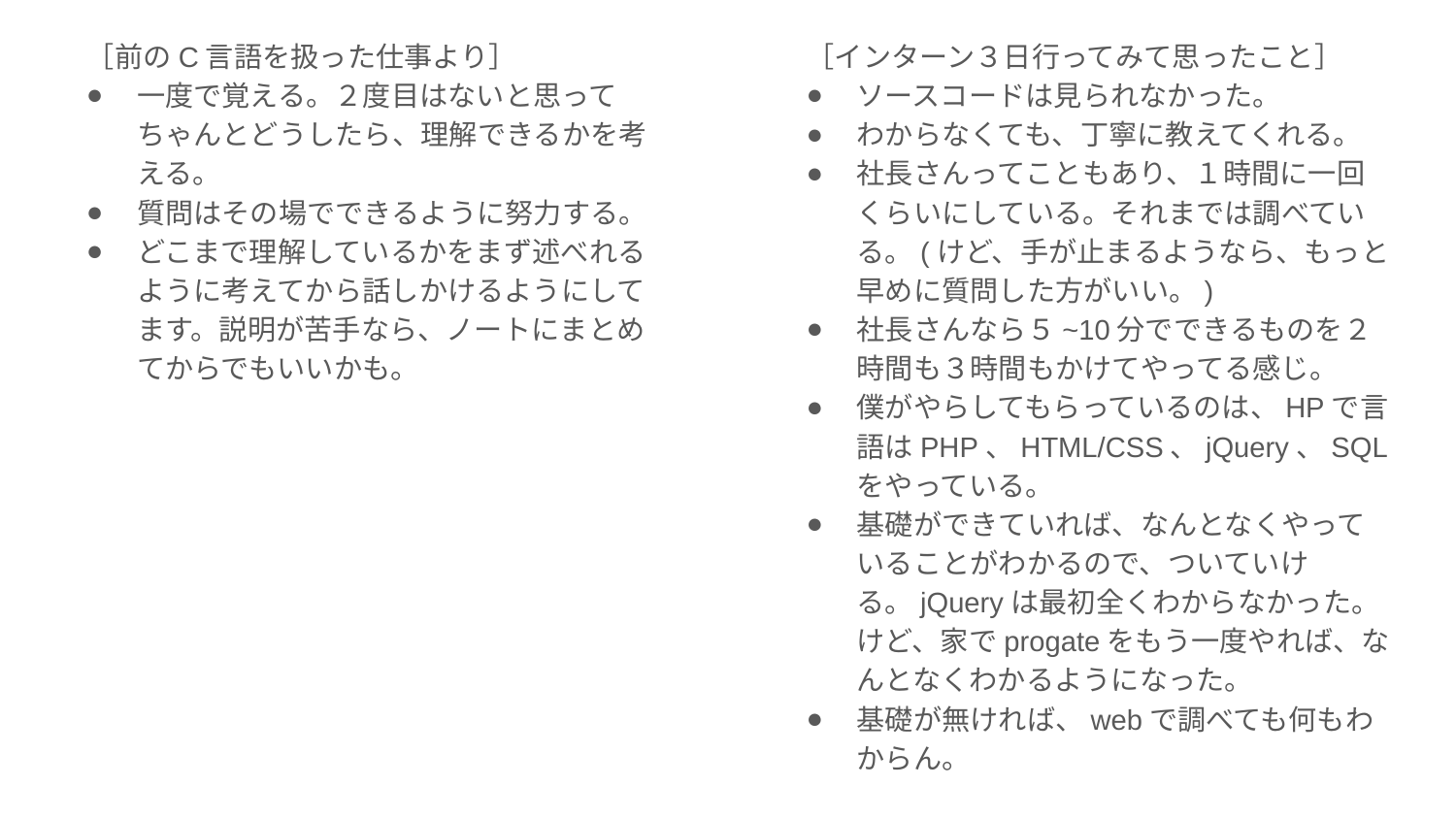

［インターン３日行ってみて思ったこと］
ソースコードは見られなかった。
わからなくても、丁寧に教えてくれる。
社長さんってこともあり、１時間に一回くらいにしている。それまでは調べている。(けど、手が止まるようなら、もっと早めに質問した方がいい。)
社長さんなら５~10分でできるものを２時間も３時間もかけてやってる感じ。
僕がやらしてもらっているのは、HPで言語はPHP、HTML/CSS、jQuery、SQLをやっている。
基礎ができていれば、なんとなくやっていることがわかるので、ついていける。jQueryは最初全くわからなかった。けど、家でprogateをもう一度やれば、なんとなくわかるようになった。
基礎が無ければ、webで調べても何もわからん。
［前のC言語を扱った仕事より］
一度で覚える。２度目はないと思ってちゃんとどうしたら、理解できるかを考える。
質問はその場でできるように努力する。
どこまで理解しているかをまず述べれるように考えてから話しかけるようにしてます。説明が苦手なら、ノートにまとめてからでもいいかも。